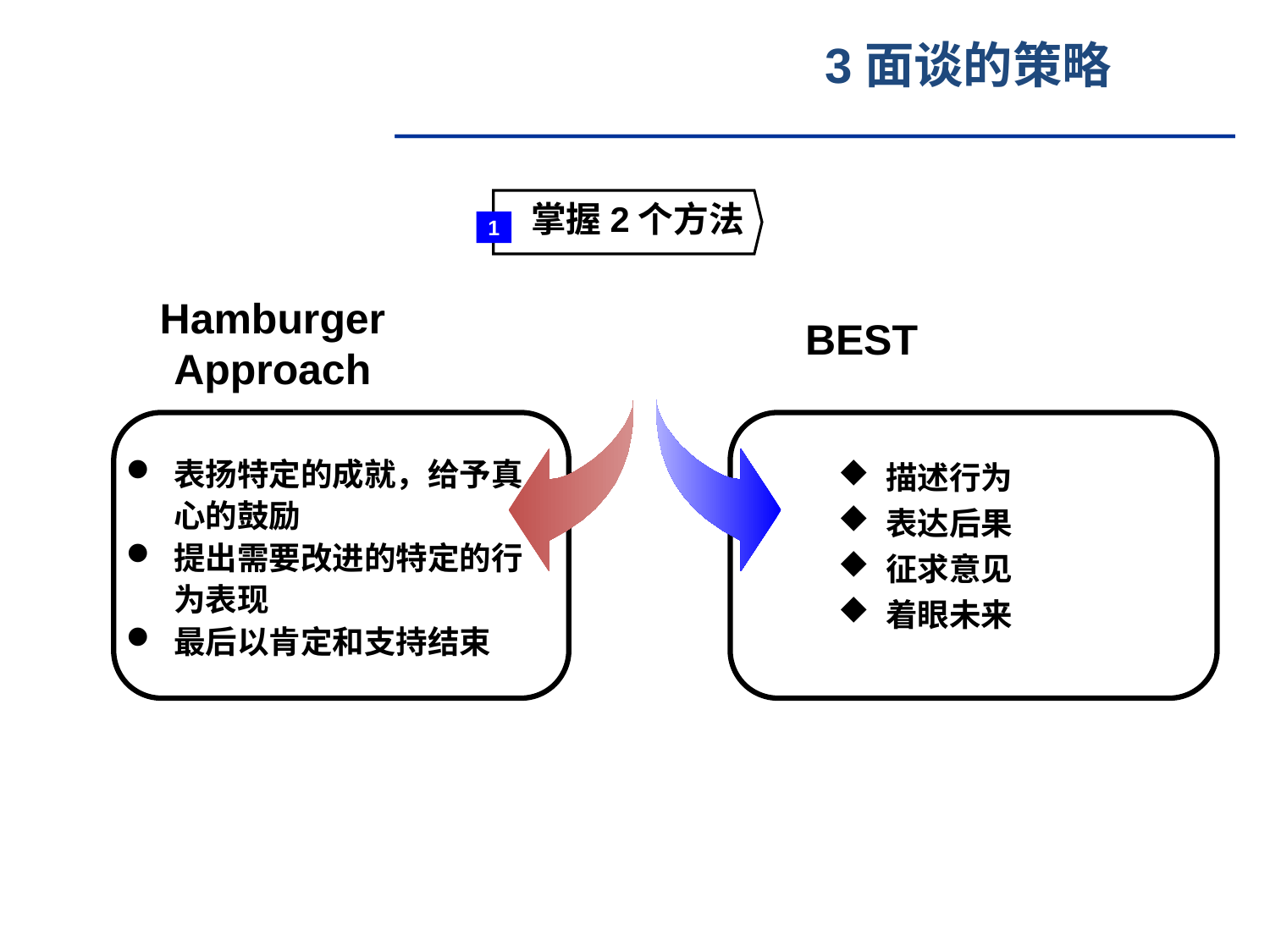

3面谈的策略

掌握2个方法
1
Hamburger
Approach
BEST

表扬特定的成就，给予真心的鼓励
提出需要改进的特定的行为表现
最后以肯定和支持结束
描述行为
表达后果
征求意见
着眼未来